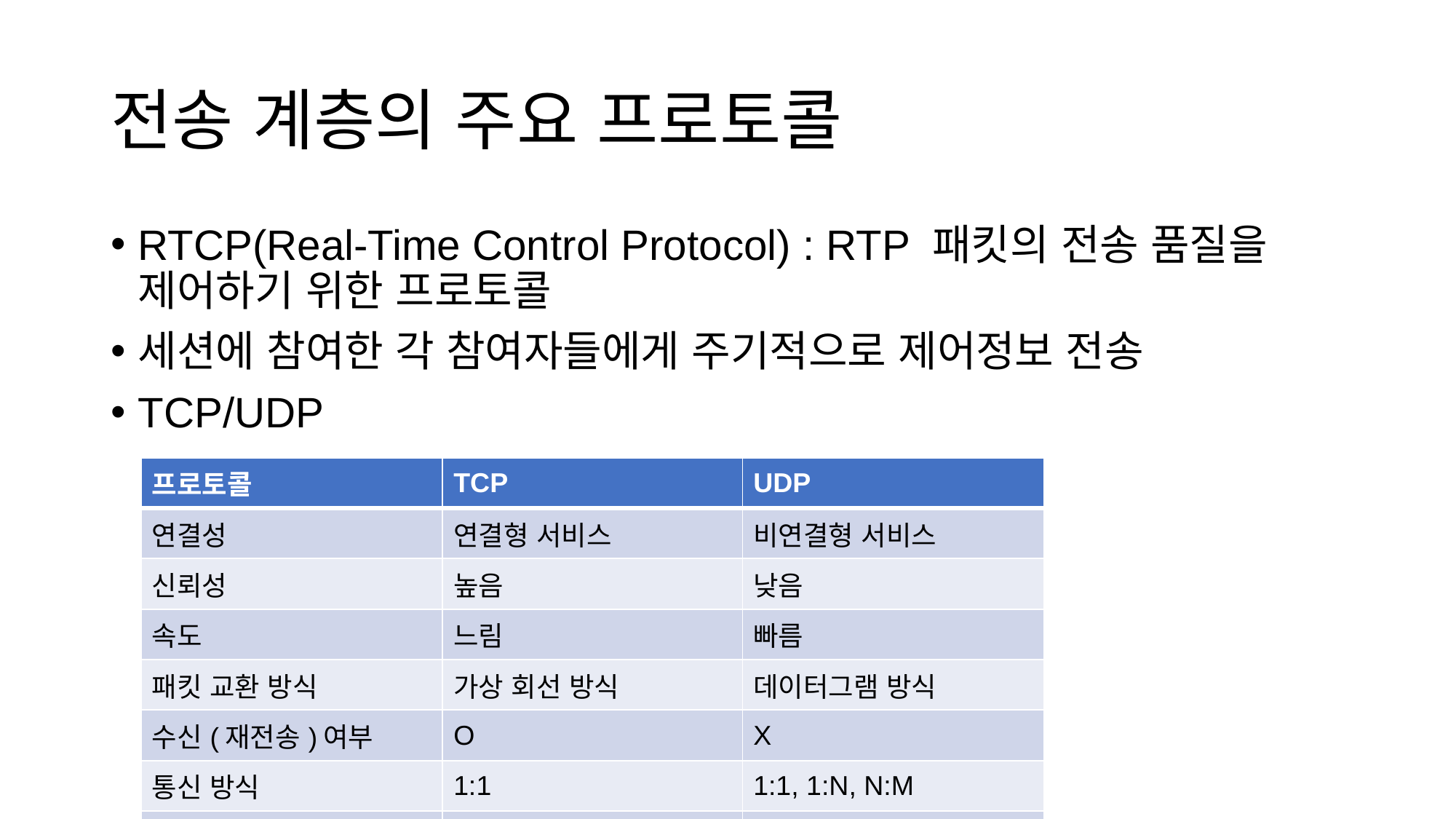

# 전송 계층의 주요 프로토콜
RTCP(Real-Time Control Protocol) : RTP 패킷의 전송 품질을 제어하기 위한 프로토콜
세션에 참여한 각 참여자들에게 주기적으로 제어정보 전송
TCP/UDP

| 프로토콜 | TCP | UDP |
| --- | --- | --- |
| 연결성 | 연결형 서비스 | 비연결형 서비스 |
| 신뢰성 | 높음 | 낮음 |
| 속도 | 느림 | 빠름 |
| 패킷 교환 방식 | 가상 회선 방식 | 데이터그램 방식 |
| 수신(재전송)여부 | O | X |
| 통신 방식 | 1:1 | 1:1, 1:N, N:M |
| 용도 | 신뢰성 요구 작업 | 실시간 전송 작업 |